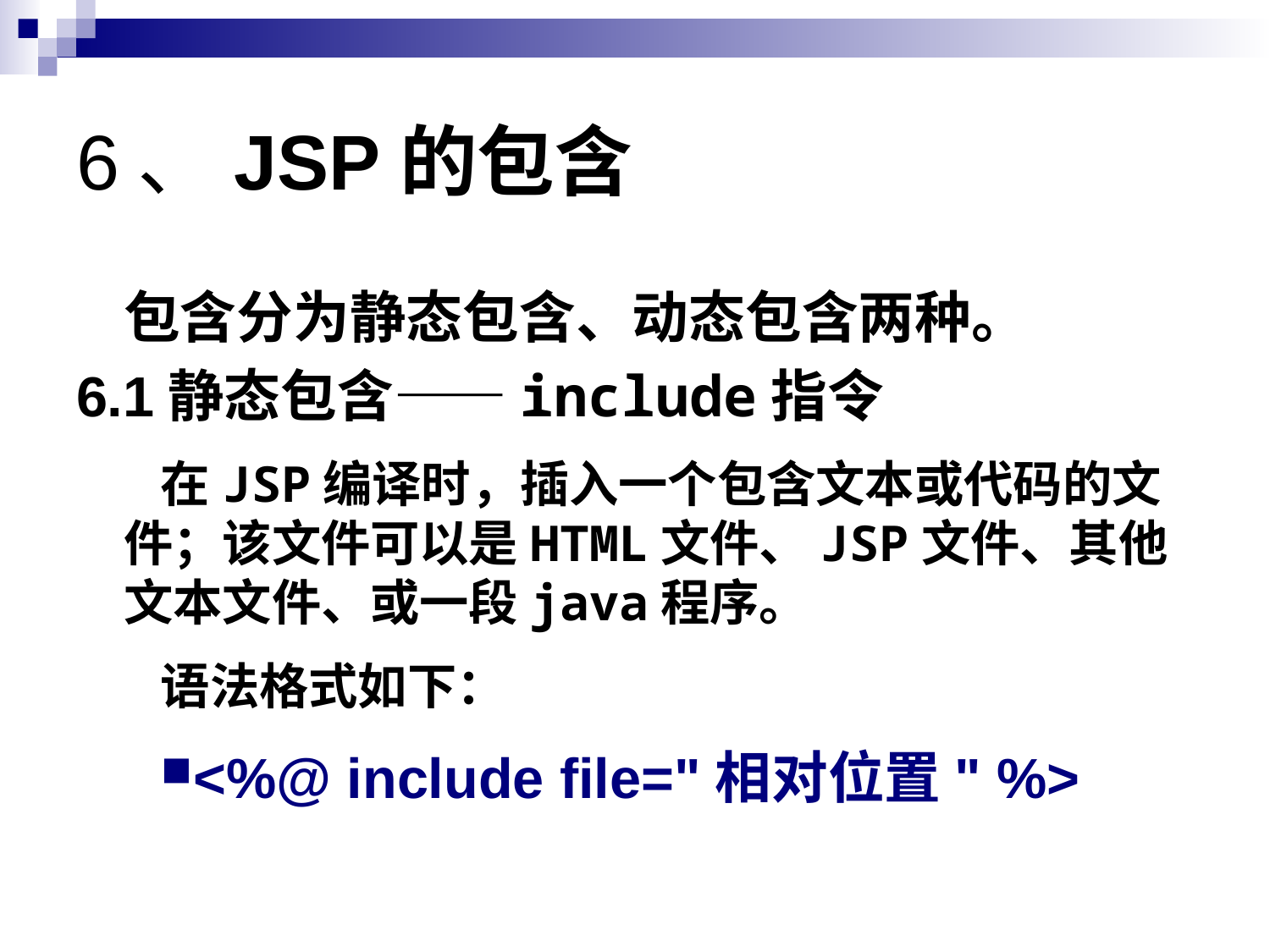

# 6、JSP的包含
	包含分为静态包含、动态包含两种。
6.1静态包含——include指令
在JSP编译时，插入一个包含文本或代码的文件；该文件可以是HTML文件、JSP文件、其他文本文件、或一段java程序。
语法格式如下：
<%@ include file="相对位置" %>

32